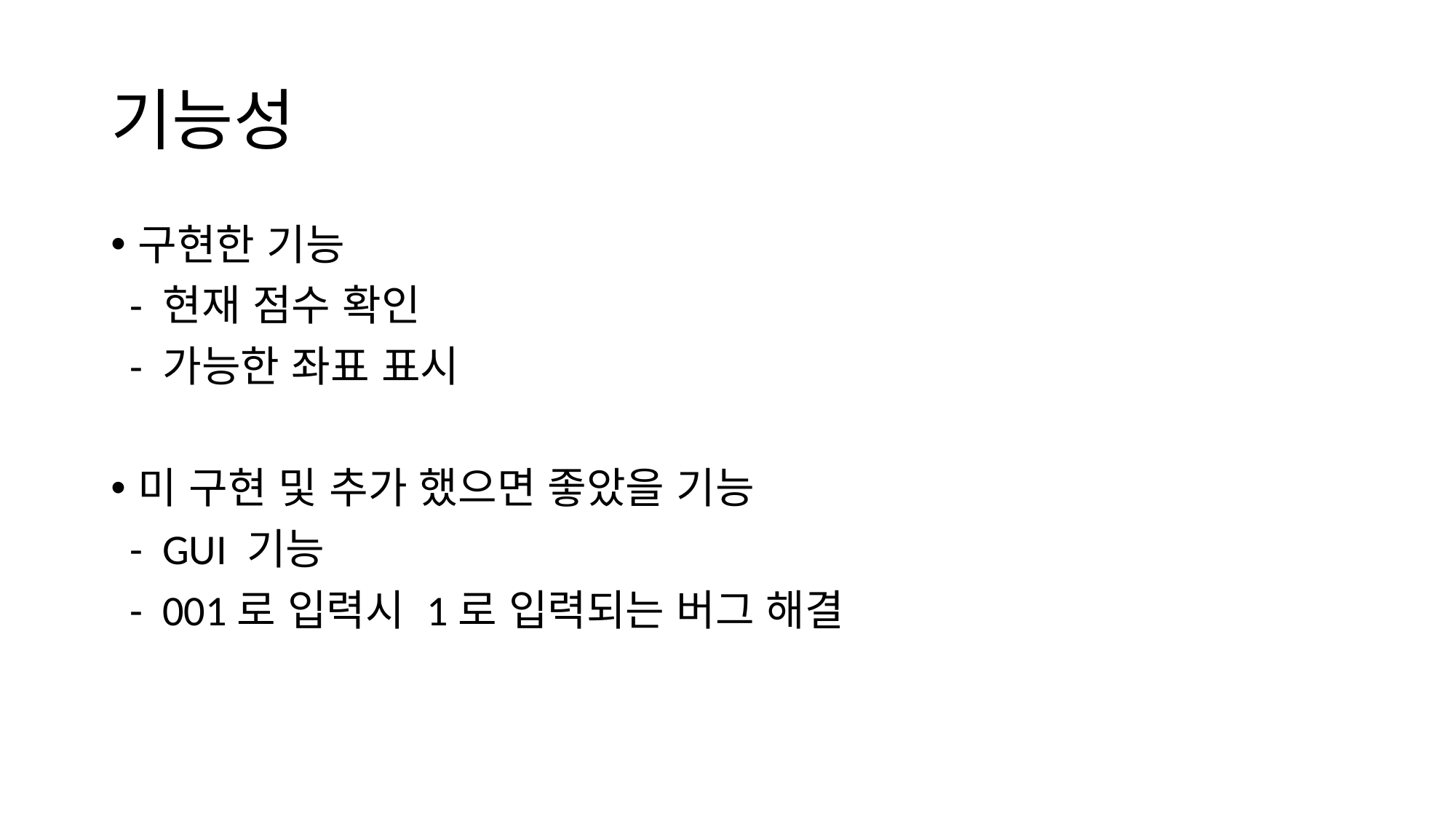

# 기능성
구현한 기능
  - 현재 점수 확인
  - 가능한 좌표 표시

미 구현 및 추가 했으면 좋았을 기능
  -  GUI 기능
  -  001로 입력시 1로 입력되는 버그 해결